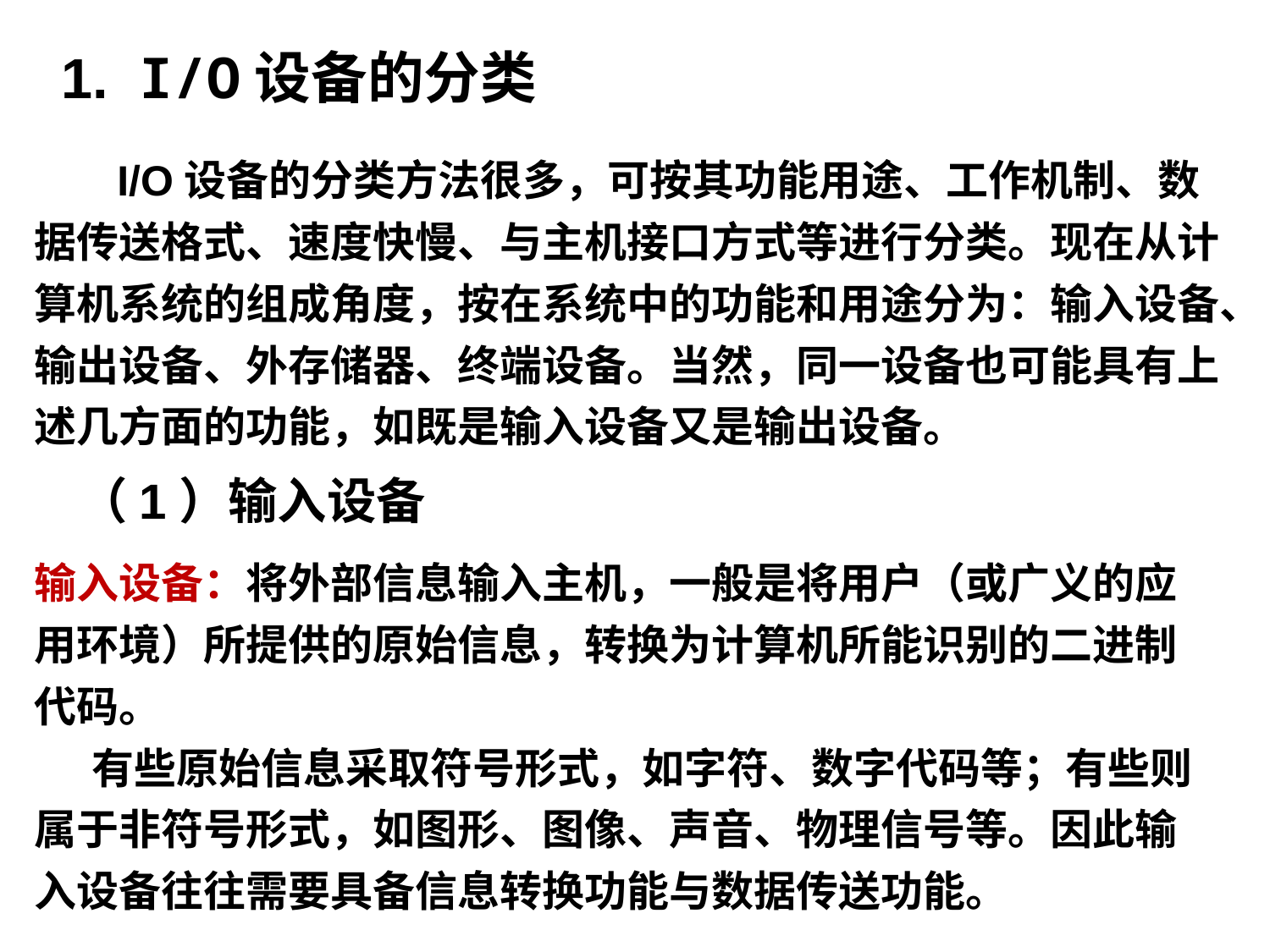

1.  I/O设备的分类
       I/O设备的分类方法很多，可按其功能用途、工作机制、数据传送格式、速度快慢、与主机接口方式等进行分类。现在从计算机系统的组成角度，按在系统中的功能和用途分为：输入设备、输出设备、外存储器、终端设备。当然，同一设备也可能具有上述几方面的功能，如既是输入设备又是输出设备。
（1）输入设备
输入设备：将外部信息输入主机，一般是将用户（或广义的应用环境）所提供的原始信息，转换为计算机所能识别的二进制代码。
     有些原始信息采取符号形式，如字符、数字代码等；有些则属于非符号形式，如图形、图像、声音、物理信号等。因此输入设备往往需要具备信息转换功能与数据传送功能。
182